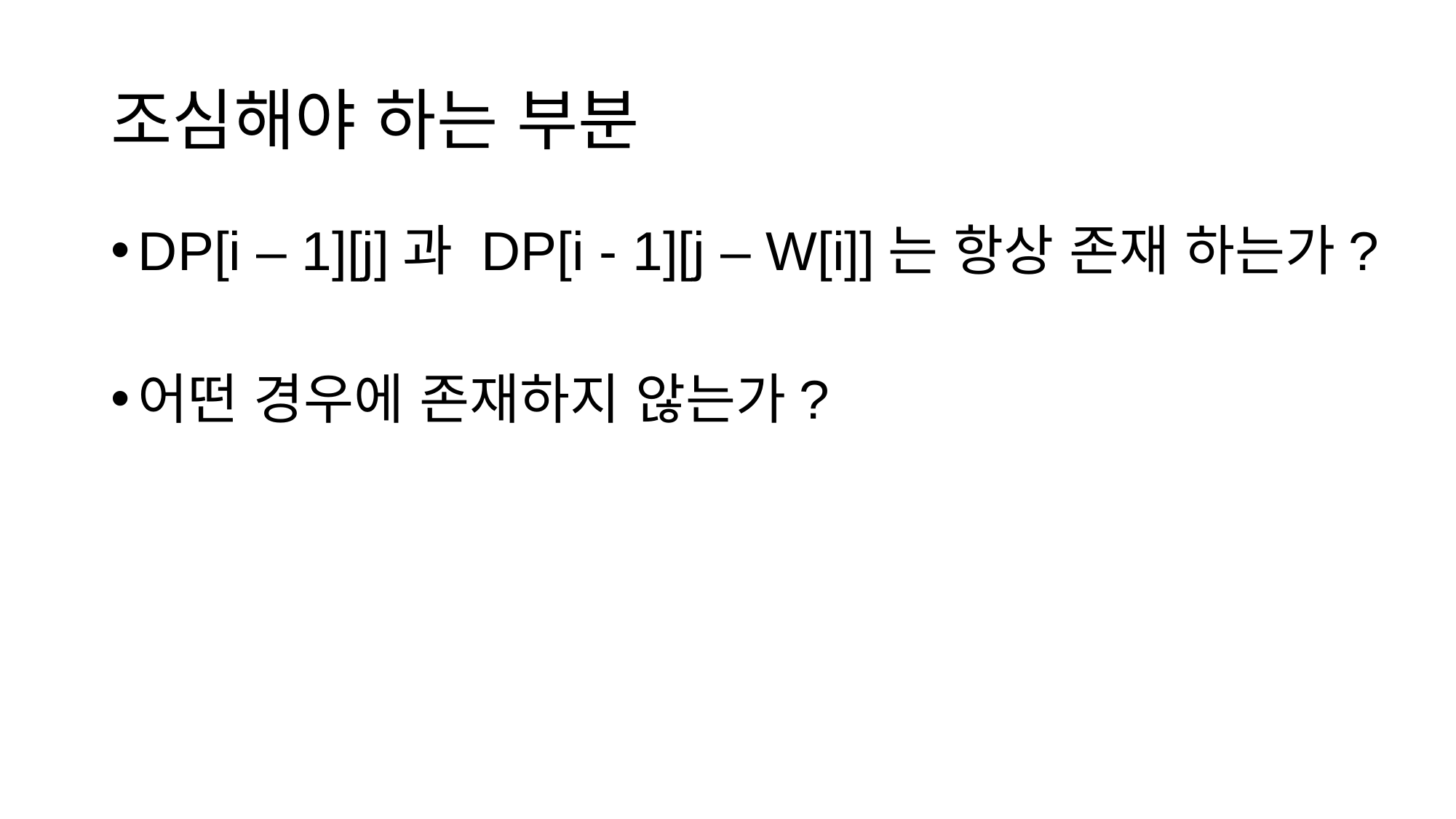

# 조심해야 하는 부분
DP[i – 1][j]과 DP[i - 1][j – W[i]]는 항상 존재 하는가?

어떤 경우에 존재하지 않는가?